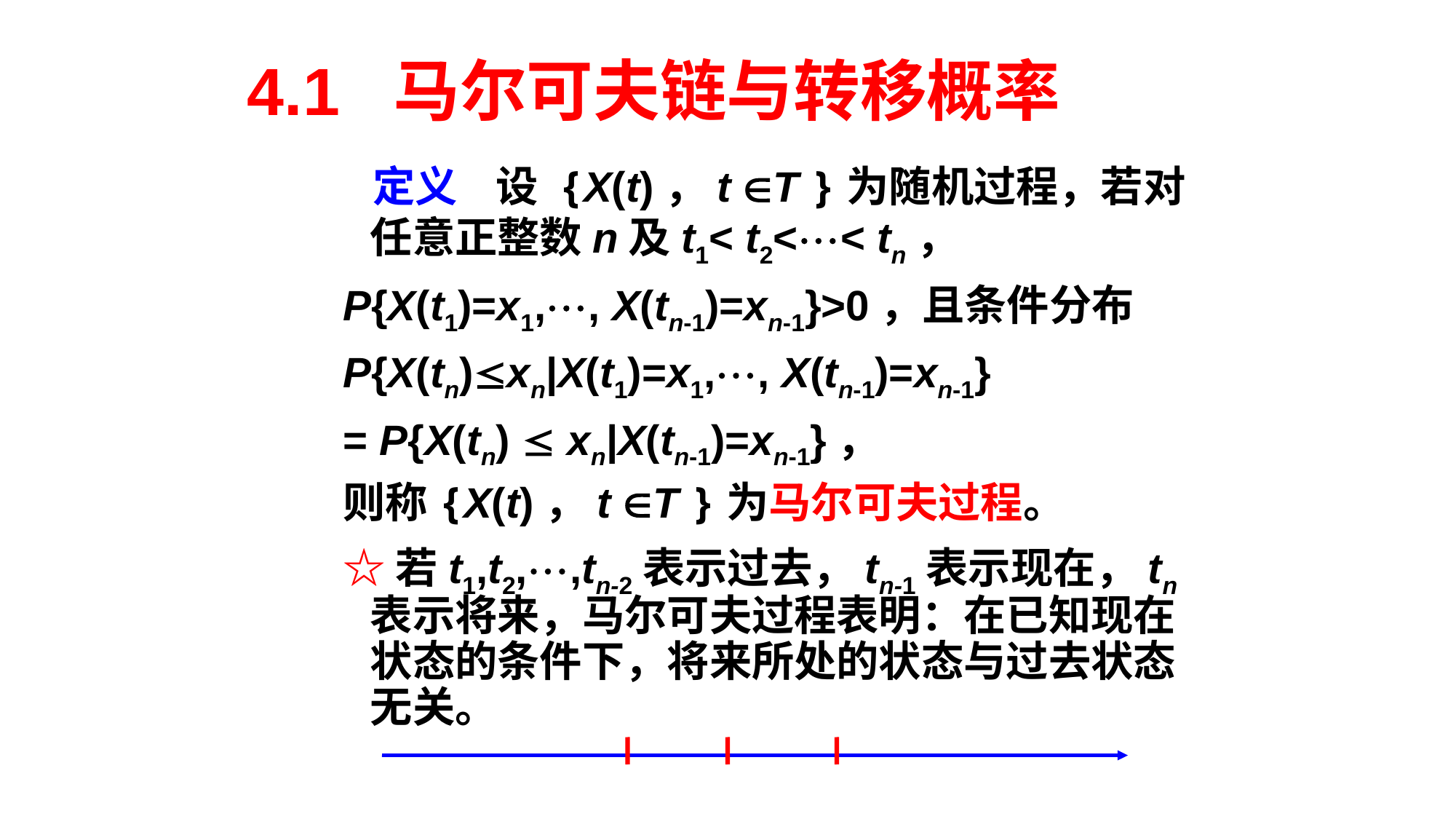

# 4.1  马尔可夫链与转移概率
  定义    设 {X(t)，t ∈T }为随机过程，若对任意正整数n及t1< t2<…< tn，
P{X(t1)=x1,…, X(tn-1)=xn-1}>0，且条件分布
P{X(tn)≤xn|X(t1)=x1,…, X(tn-1)=xn-1}
= P{X(tn) ≤ xn|X(tn-1)=xn-1}，
则称{X(t)，t ∈T }为马尔可夫过程。
☆若t1,t2,…,tn-2表示过去，tn-1表示现在，tn表示将来，马尔可夫过程表明：在已知现在状态的条件下，将来所处的状态与过去状态无关。